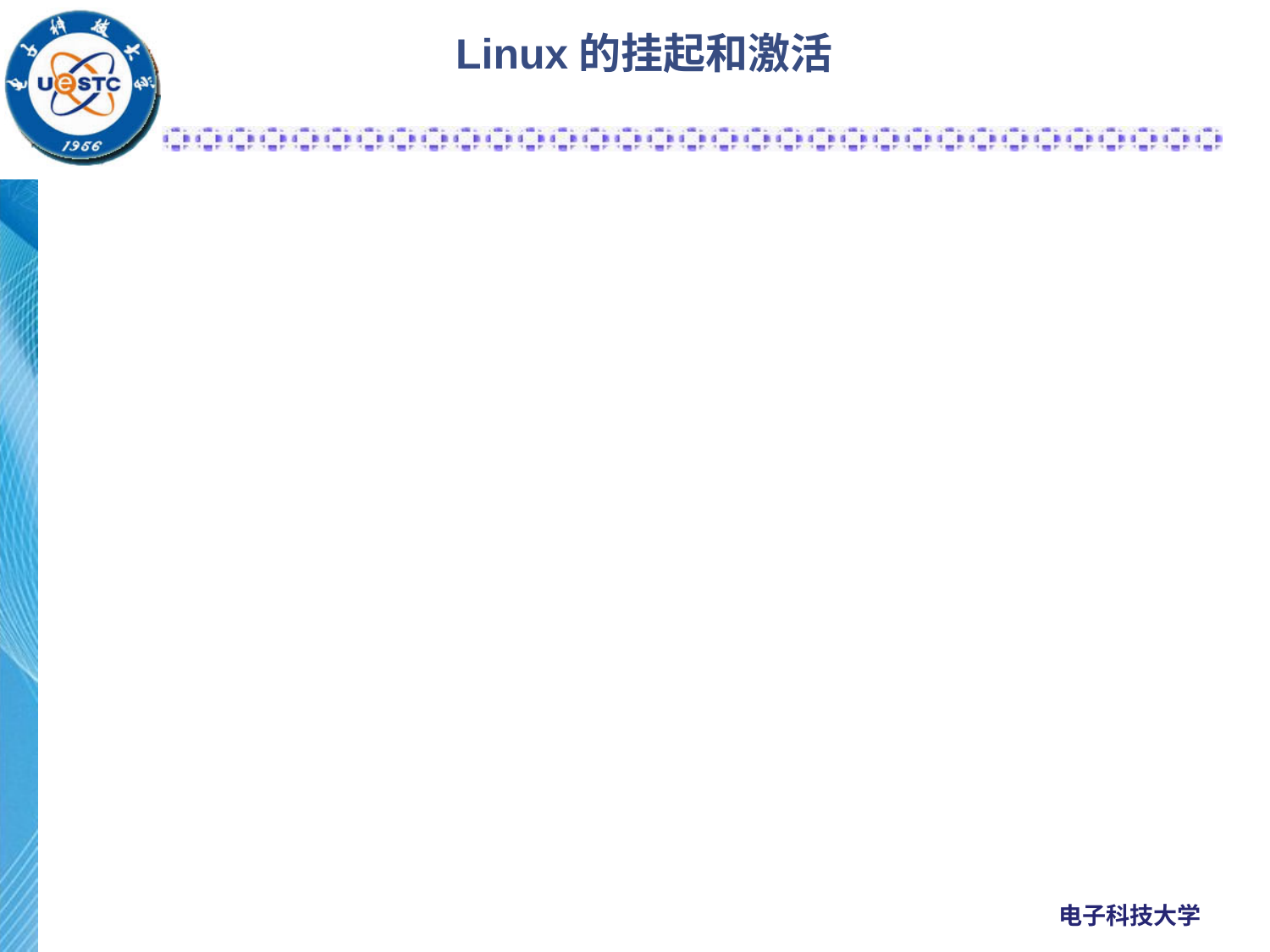

# Linux的挂起和激活
Linux中挂起原语：
int pause(void)使调用进程挂起直到捕捉到一个信号 ，则被自动解挂；
int sigsuspend(const sigset_t *sigmask) 函数接受一个信号集指针，将信号屏蔽字设置为信号集中的值，在进程接受到一个信号之前，进程会挂起。

*练习Linux的进程创建、终止、挂起、解挂等原子操作的使用方法。